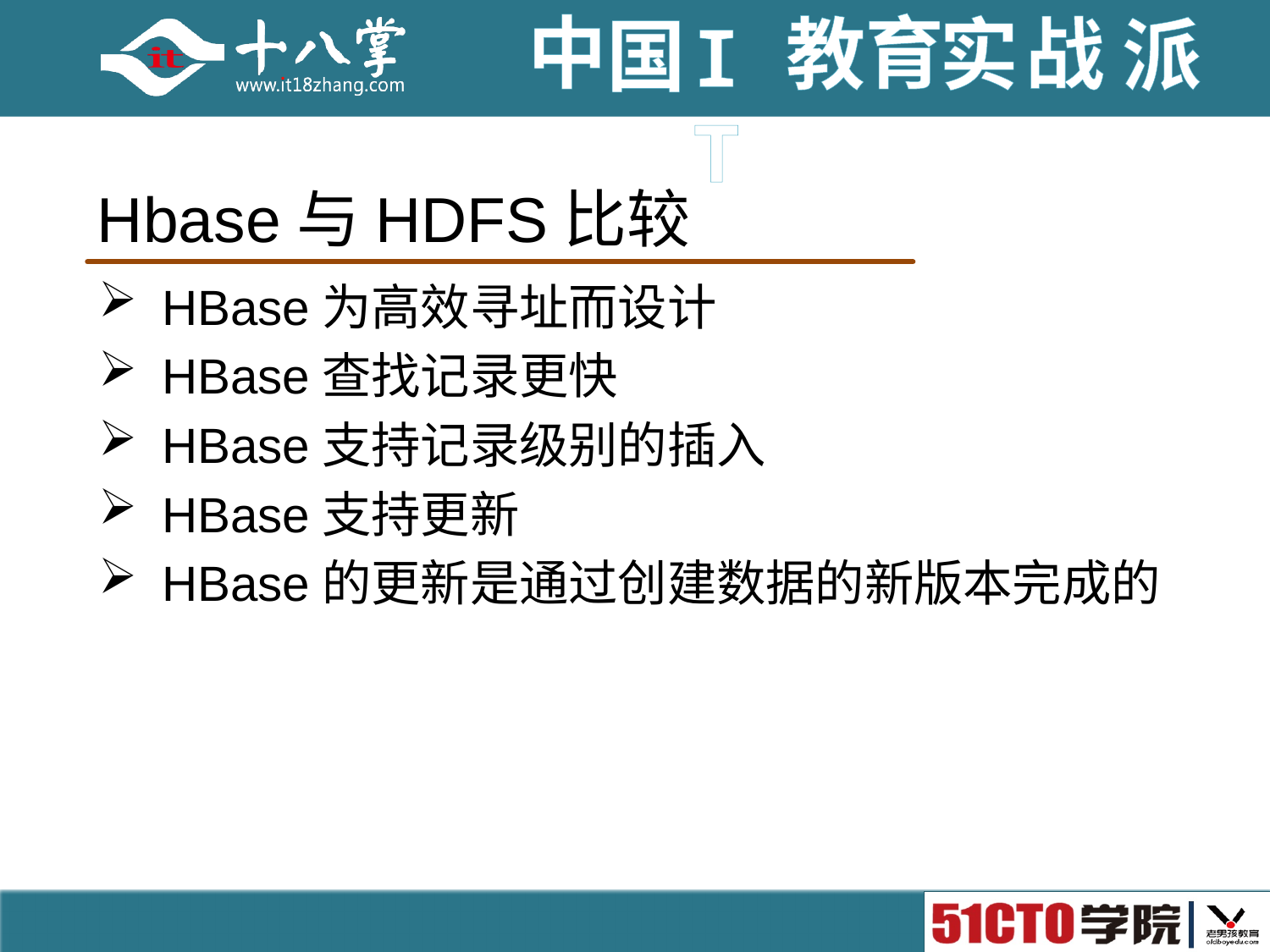

# Hbase与HDFS比较
HBase为高效寻址而设计
HBase查找记录更快
HBase支持记录级别的插入
HBase支持更新
HBase的更新是通过创建数据的新版本完成的